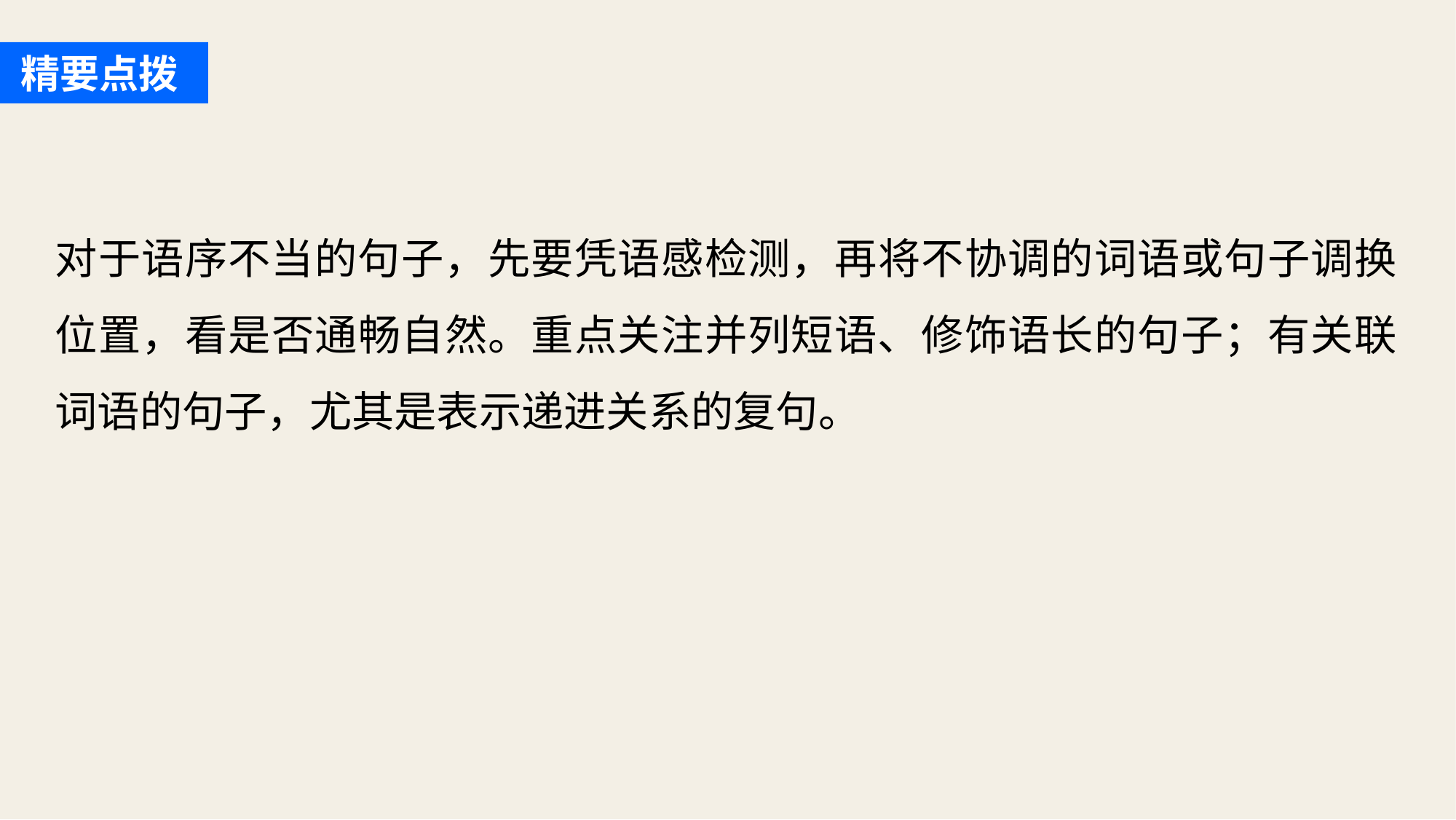

精要点拨
对于语序不当的句子，先要凭语感检测，再将不协调的词语或句子调换位置，看是否通畅自然。重点关注并列短语、修饰语长的句子；有关联词语的句子，尤其是表示递进关系的复句。